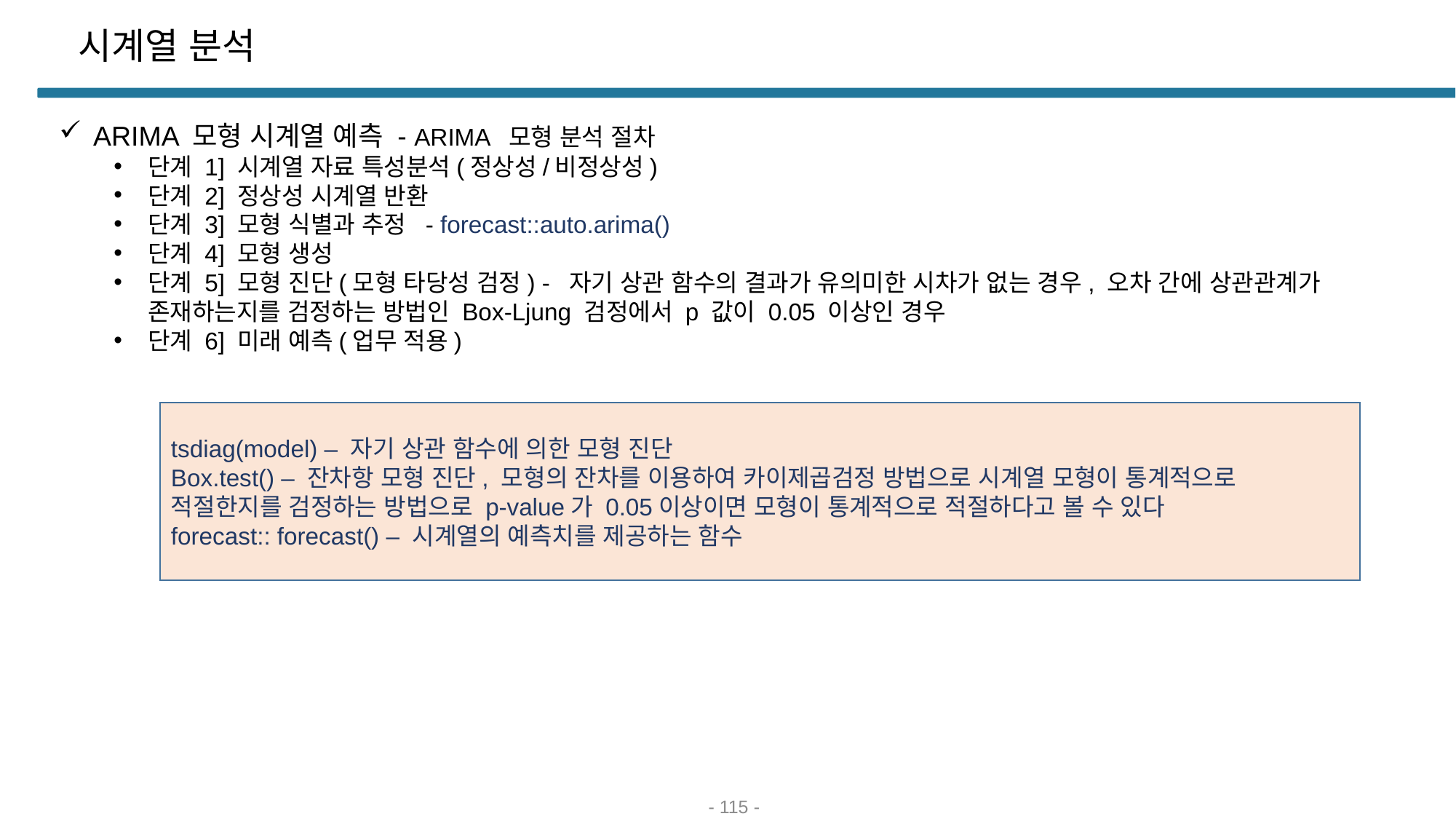

시계열 분석
#
ARIMA 모형 시계열 예측 - ARIMA  모형 분석 절차
단계 1] 시계열 자료 특성분석(정상성/비정상성)
단계 2] 정상성 시계열 반환
단계 3] 모형 식별과 추정  - forecast::auto.arima()
단계 4] 모형 생성
단계 5] 모형 진단(모형 타당성 검정) -  자기 상관 함수의 결과가 유의미한 시차가 없는 경우, 오차 간에 상관관계가 존재하는지를 검정하는 방법인 Box-Ljung 검정에서 p 값이 0.05 이상인 경우
단계 6] 미래 예측(업무 적용)

tsdiag(model) – 자기 상관 함수에 의한 모형 진단
Box.test() – 잔차항 모형 진단, 모형의 잔차를 이용하여 카이제곱검정 방법으로 시계열 모형이 통계적으로 적절한지를 검정하는 방법으로 p-value가 0.05이상이면 모형이 통계적으로 적절하다고 볼 수 있다
forecast:: forecast() – 시계열의 예측치를 제공하는 함수
- 115 -